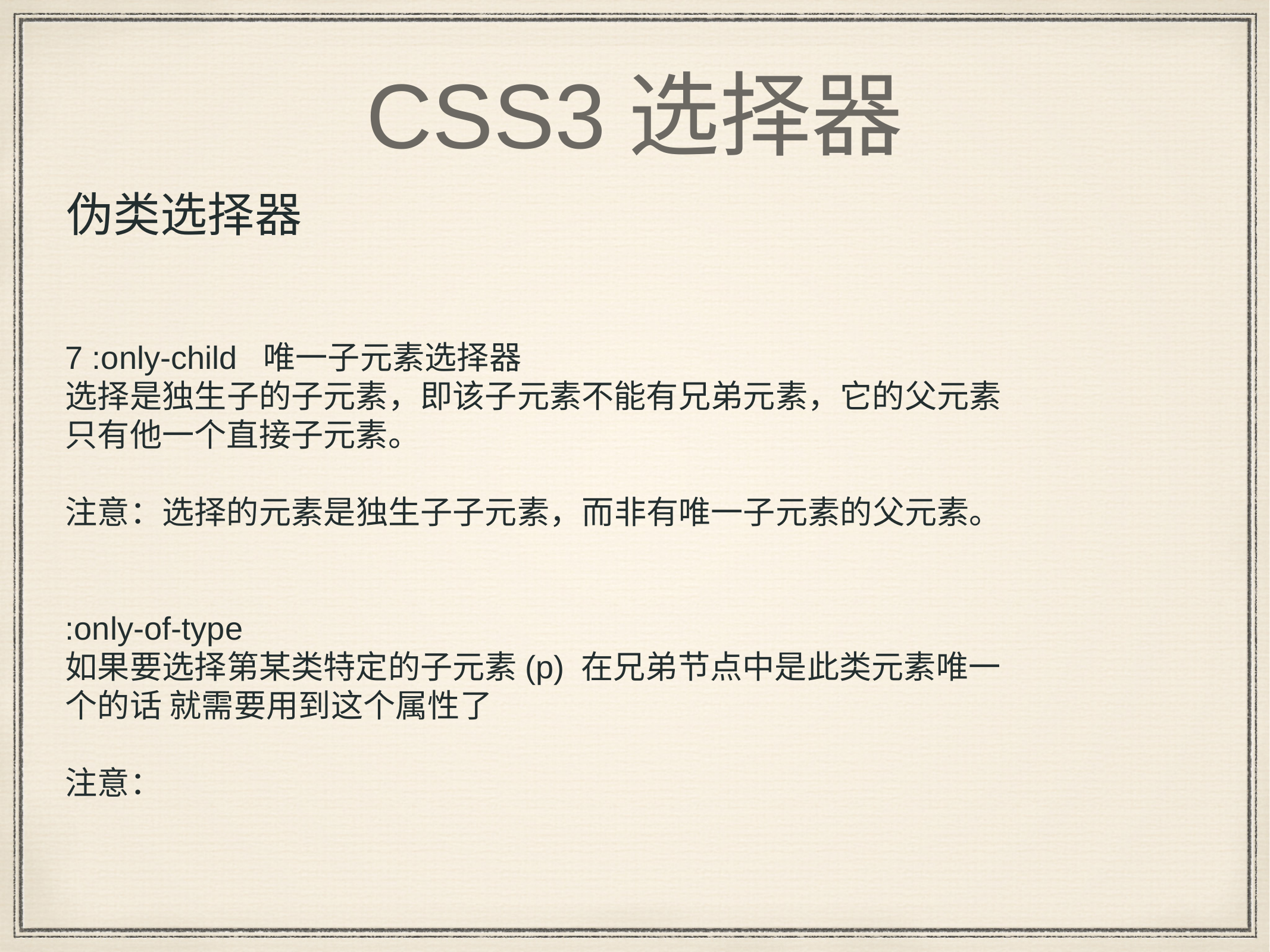

# CSS3选择器
伪类选择器
7 :only-child  唯一子元素选择器
选择是独生子的子元素，即该子元素不能有兄弟元素，它的父元素只有他一个直接子元素。

注意：选择的元素是独生子子元素，而非有唯一子元素的父元素。

:only-of-type
如果要选择第某类特定的子元素(p) 在兄弟节点中是此类元素唯一个的话 就需要用到这个属性了

注意：